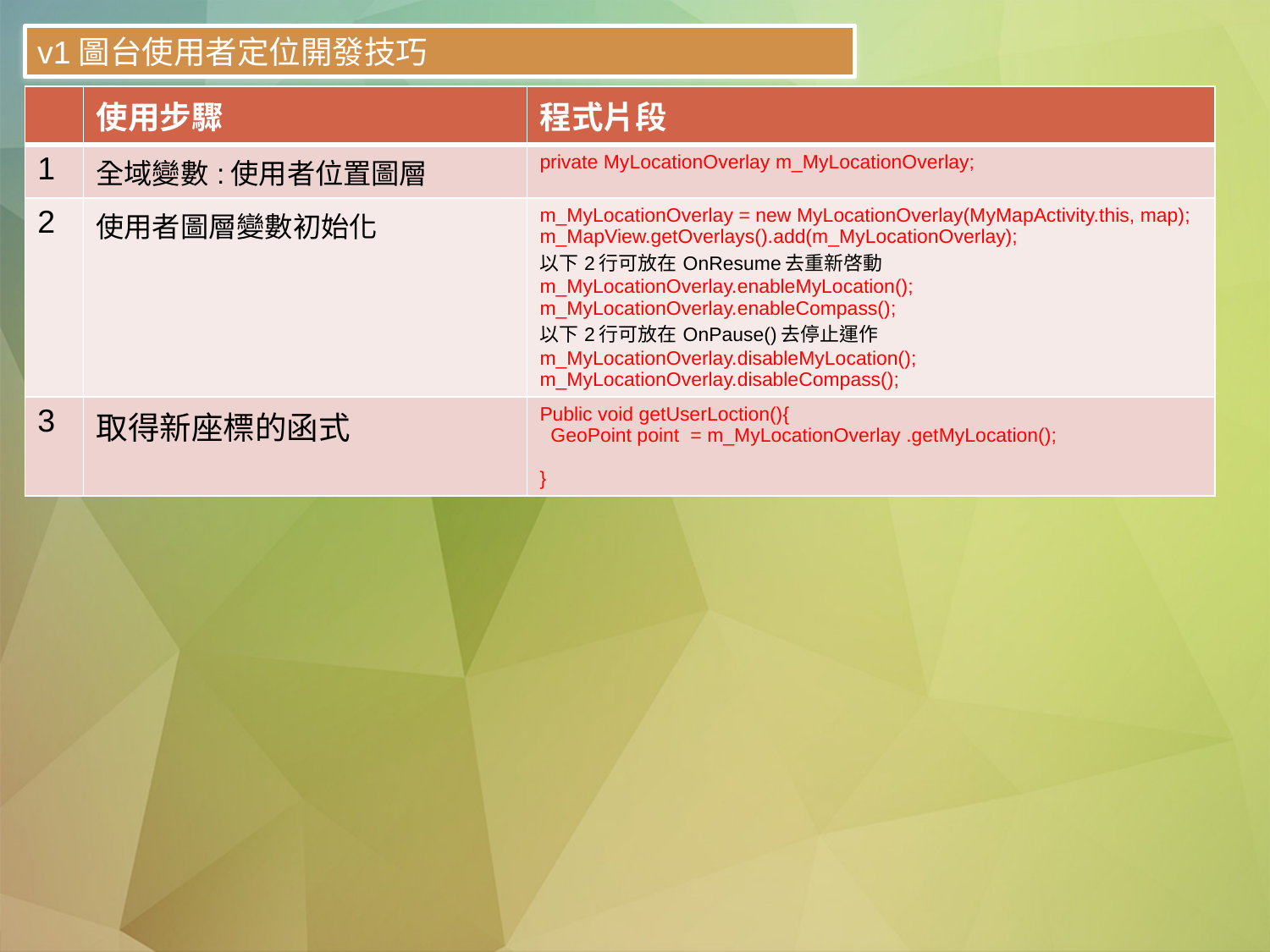

v1圖台使用者定位開發技巧
|  | 使用步驟 | 程式片段 |
| --- | --- | --- |
| 1 | 全域變數:使用者位置圖層 | private MyLocationOverlay m\_MyLocationOverlay; |
| 2 | 使用者圖層變數初始化 | m\_MyLocationOverlay = new MyLocationOverlay(MyMapActivity.this, map);  m\_MapView.getOverlays().add(m\_MyLocationOverlay); 以下2行可放在OnResume去重新啓動 m\_MyLocationOverlay.enableMyLocation(); m\_MyLocationOverlay.enableCompass(); 以下2行可放在OnPause()去停止運作 m\_MyLocationOverlay.disableMyLocation();  m\_MyLocationOverlay.disableCompass(); |
| 3 | 取得新座標的函式 | Public void getUserLoction(){ GeoPoint point = m\_MyLocationOverlay .getMyLocation(); } |